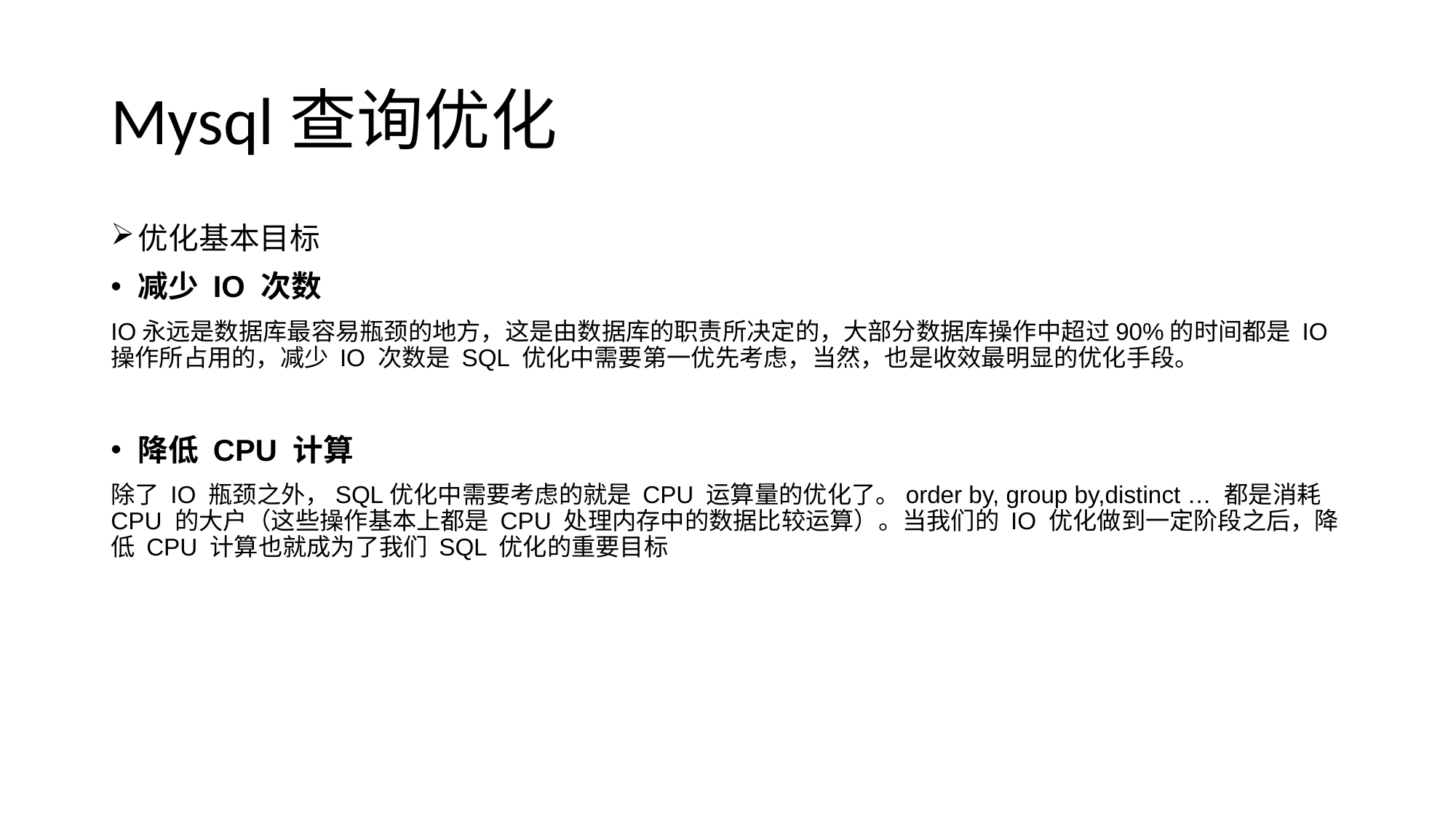

# Mysql查询优化
优化基本目标
减少 IO 次数
IO永远是数据库最容易瓶颈的地方，这是由数据库的职责所决定的，大部分数据库操作中超过90%的时间都是 IO 操作所占用的，减少 IO 次数是 SQL 优化中需要第一优先考虑，当然，也是收效最明显的优化手段。

降低 CPU 计算
除了 IO 瓶颈之外，SQL优化中需要考虑的就是 CPU 运算量的优化了。order by, group by,distinct … 都是消耗 CPU 的大户（这些操作基本上都是 CPU 处理内存中的数据比较运算）。当我们的 IO 优化做到一定阶段之后，降低 CPU 计算也就成为了我们 SQL 优化的重要目标